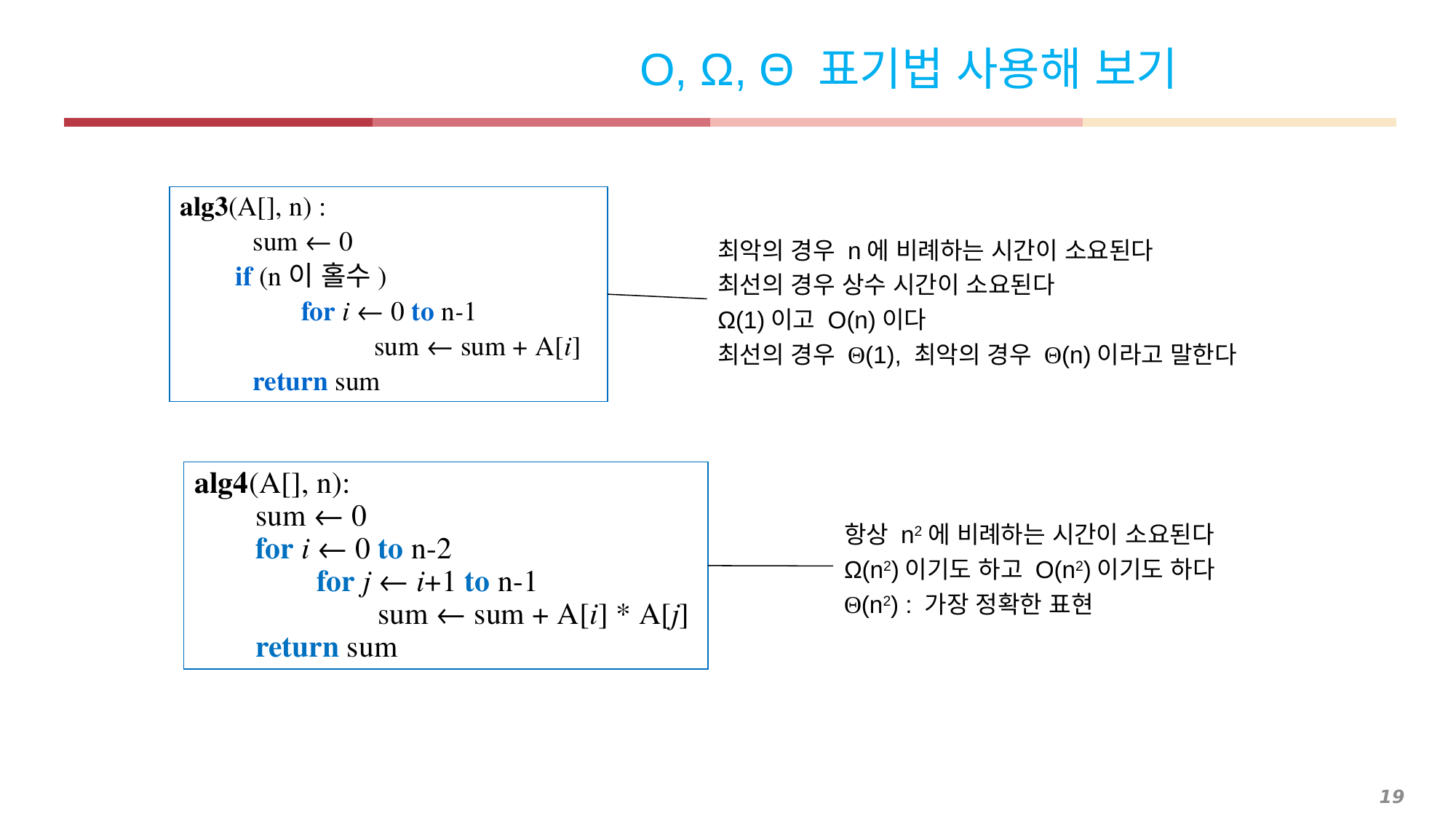

Ο, Ω, Θ 표기법 사용해 보기
alg3(A[], n) :
        sum ← 0
        if (n이 홀수)
               for i ← 0 to n-1
                       sum ← sum + A[i]
        return sum
최악의 경우 n에 비례하는 시간이 소요된다
최선의 경우 상수 시간이 소요된다
Ω(1)이고 O(n)이다
최선의 경우 Θ(1), 최악의 경우 Θ(n)이라고 말한다
alg4(A[], n):
        sum ← 0
        for i ← 0 to n-2
                for j ← i+1 to n-1
                        sum ← sum + A[i] * A[j]
        return sum
항상 n2에 비례하는 시간이 소요된다
Ω(n2)이기도 하고 O(n2)이기도 하다
Θ(n2) : 가장 정확한 표현